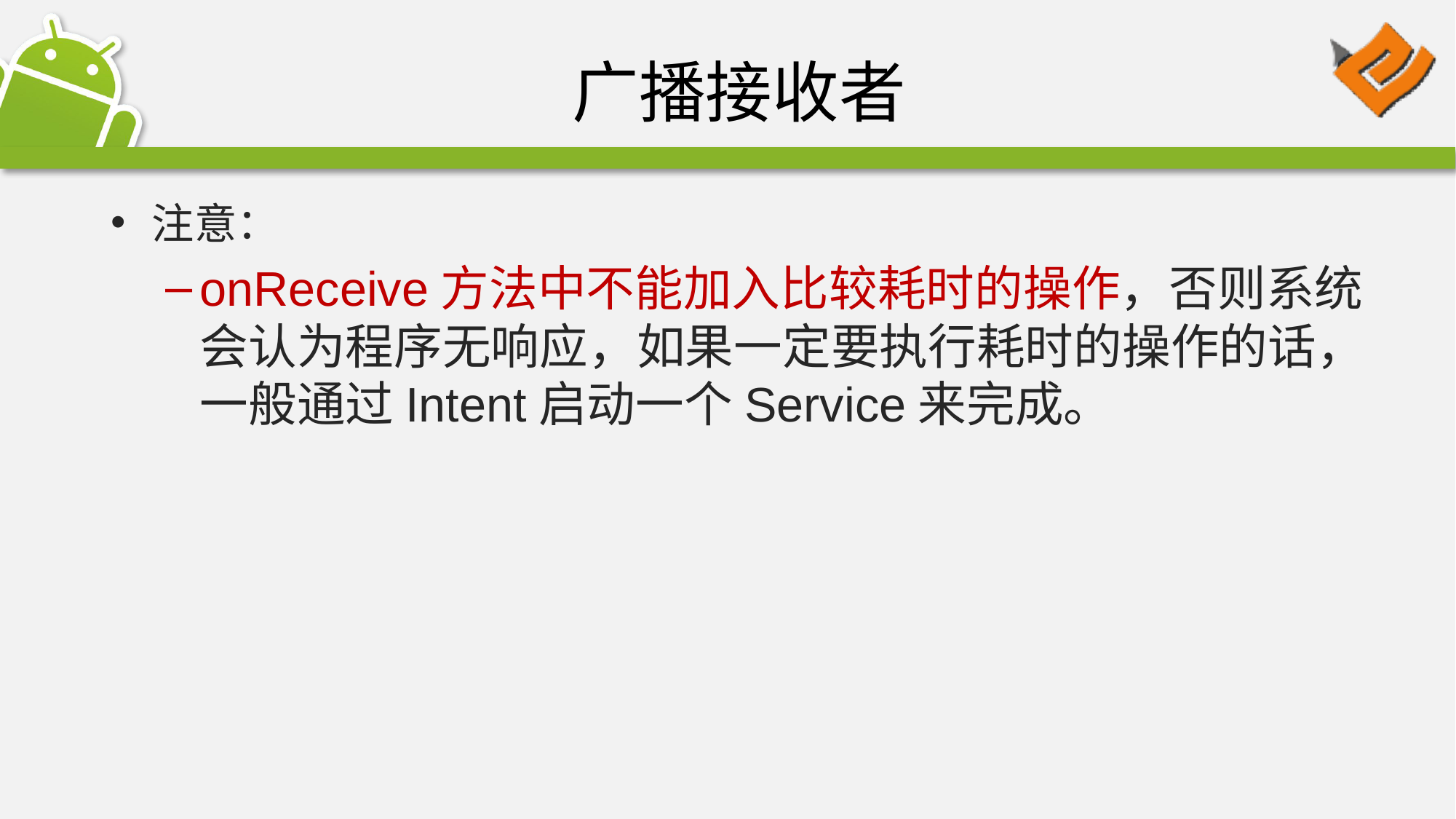

# 广播接收者
注意：
onReceive方法中不能加入比较耗时的操作，否则系统会认为程序无响应，如果一定要执行耗时的操作的话，一般通过Intent启动一个Service来完成。